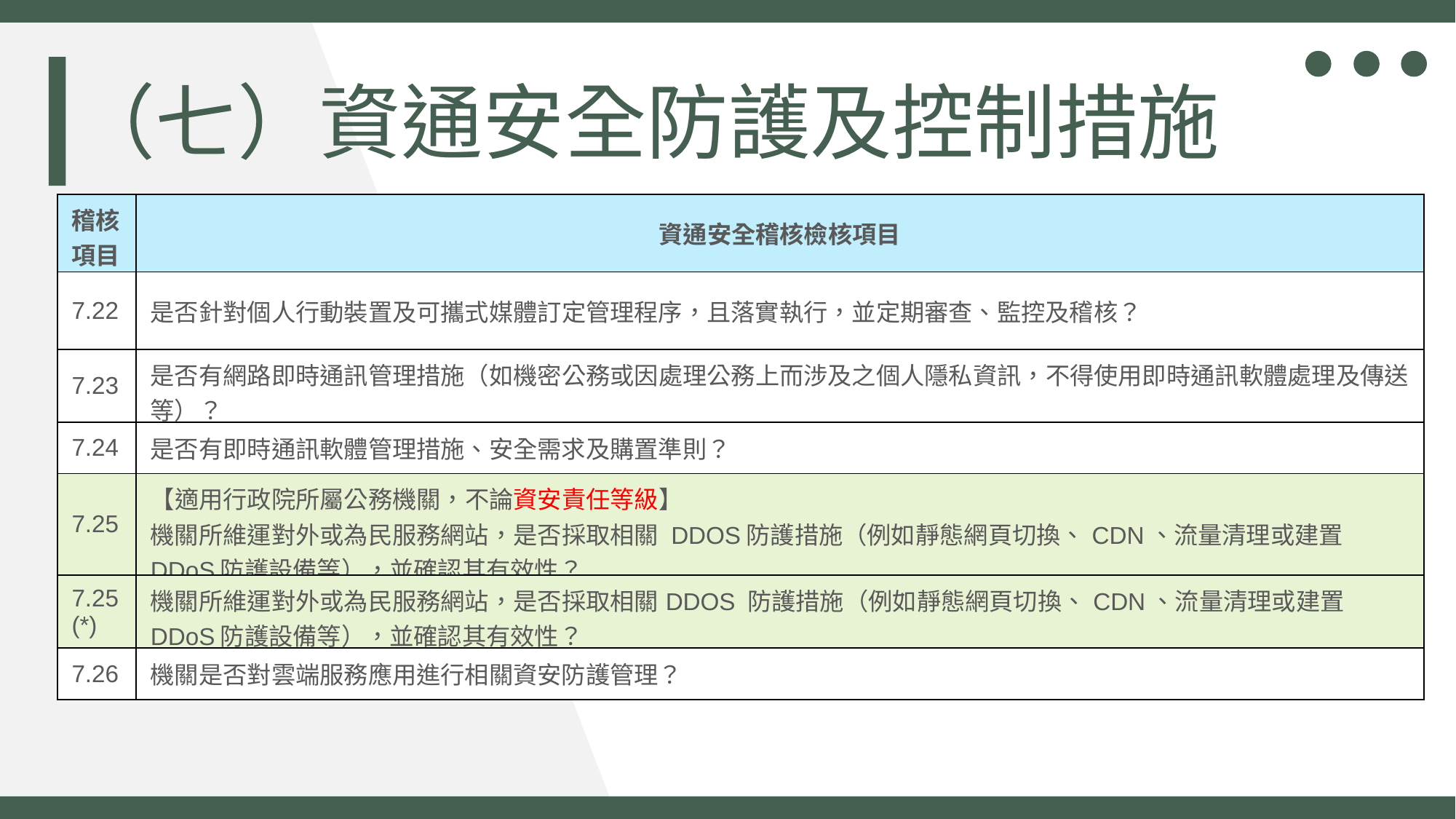

（七）資通安全防護及控制措施
| 稽核項目 | 資通安全稽核檢核項目 |
| --- | --- |
| 7.22 | 是否針對個人行動裝置及可攜式媒體訂定管理程序，且落實執行，並定期審查、監控及稽核？ |
| 7.23 | 是否有網路即時通訊管理措施（如機密公務或因處理公務上而涉及之個人隱私資訊，不得使用即時通訊軟體處理及傳送等）？ |
| 7.24 | 是否有即時通訊軟體管理措施、安全需求及購置準則？ |
| 7.25 | 【適用行政院所屬公務機關，不論資安責任等級】 機關所維運對外或為民服務網站，是否採取相關 DDOS防護措施（例如靜態網頁切換、CDN、流量清理或建置DDoS防護設備等），並確認其有效性？ |
| 7.25(\*) | 機關所維運對外或為民服務網站，是否採取相關DDOS 防護措施（例如靜態網頁切換、CDN、流量清理或建置DDoS防護設備等），並確認其有效性？ |
| 7.26 | 機關是否對雲端服務應用進行相關資安防護管理？ |